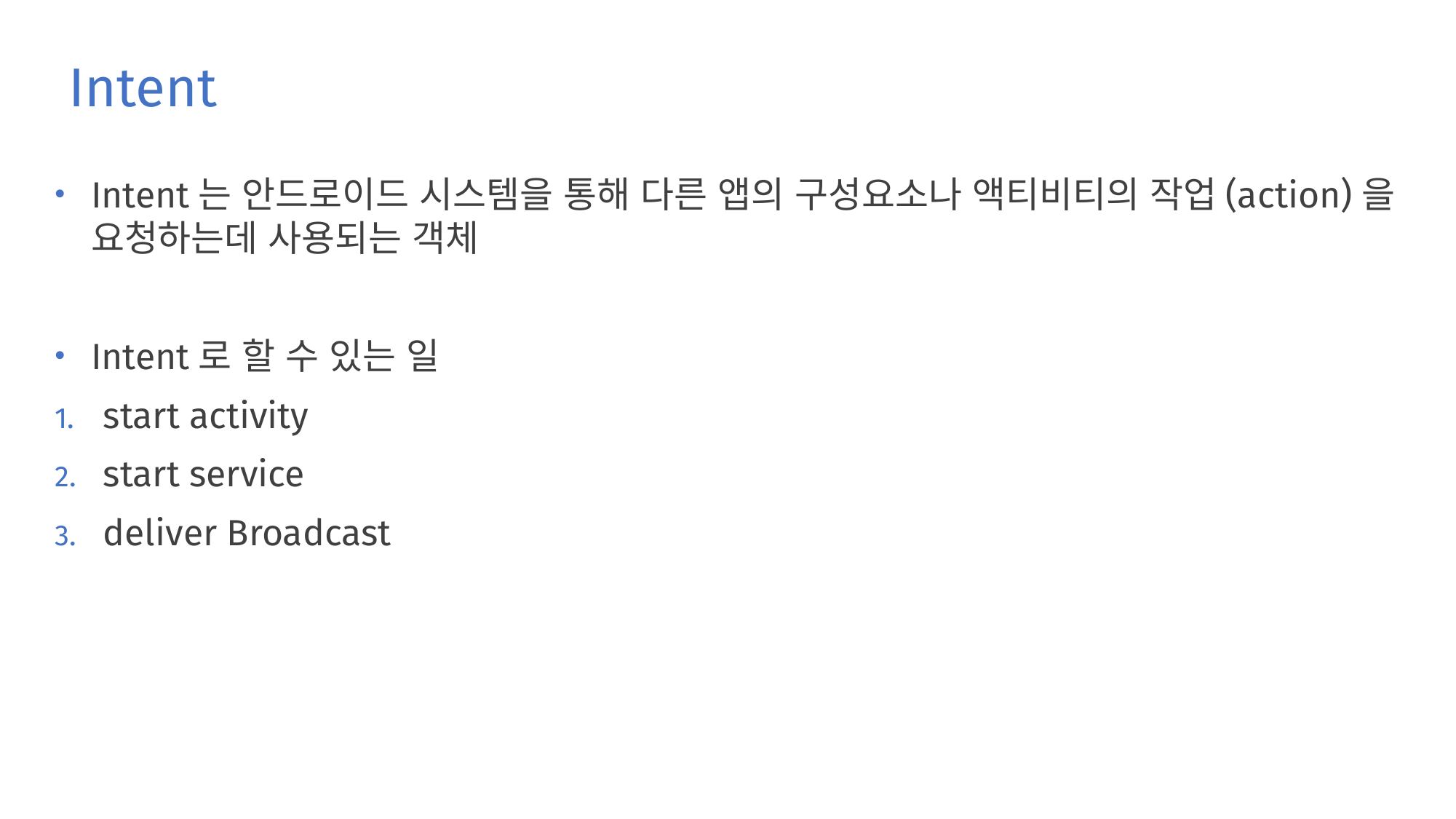

Intent
Intent는 안드로이드 시스템을 통해 다른 앱의 구성요소나 액티비티의 작업(action)을 요청하는데 사용되는 객체

Intent로 할 수 있는 일
start activity
start service
deliver Broadcast